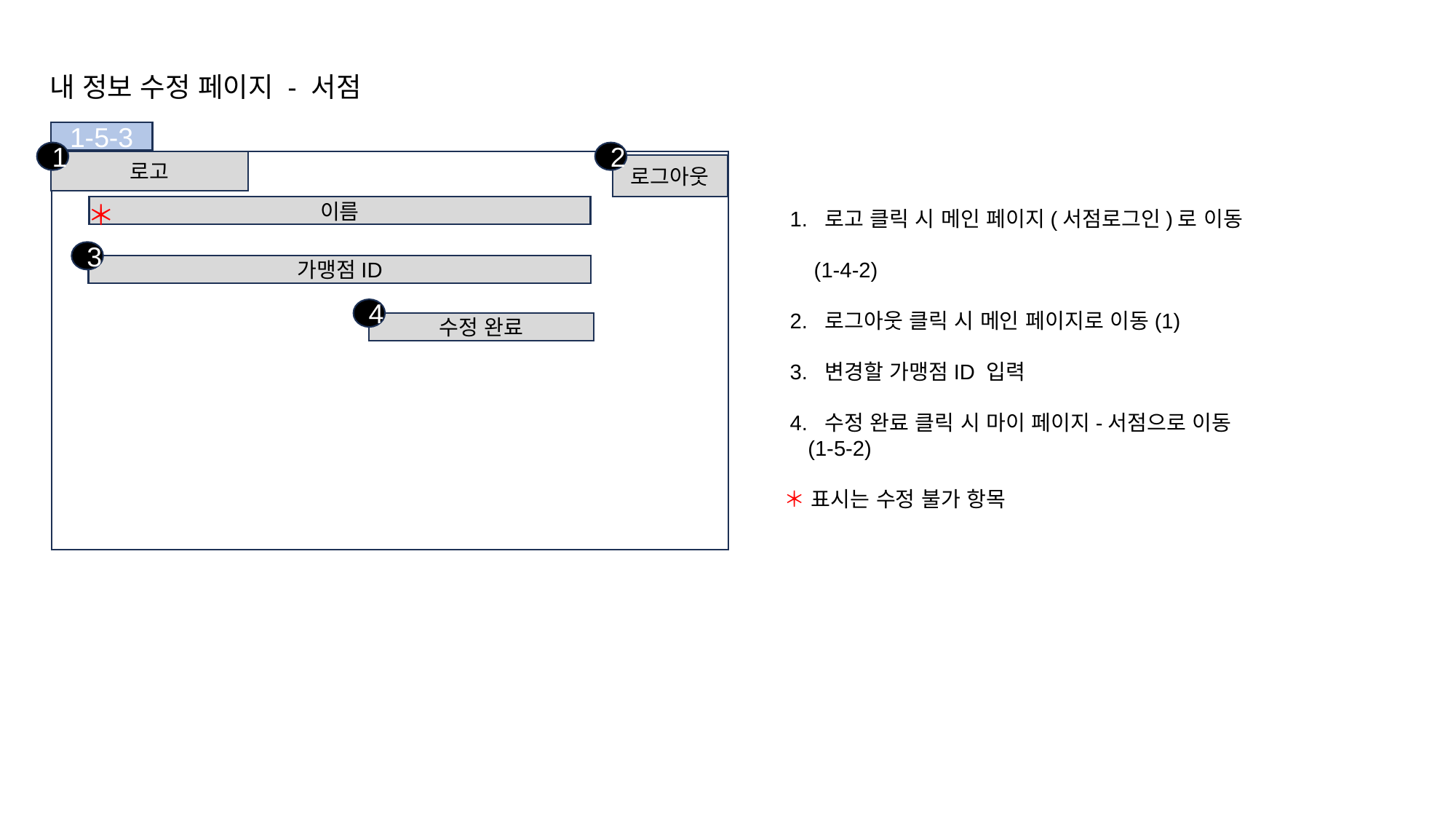

내 정보 수정 페이지 - 서점
1-5-3
1
2

 1.  로고 클릭 시 메인 페이지(서점로그인)로 이동
     (1-4-2)

 2.  로그아웃 클릭 시 메인 페이지로 이동(1)

 3.  변경할 가맹점ID 입력

 4.  수정 완료 클릭 시 마이 페이지-서점으로 이동
    (1-5-2)

＊ 표시는 수정 불가 항목

로고

로그아웃
＊
이름
3
가맹점ID
4
수정 완료